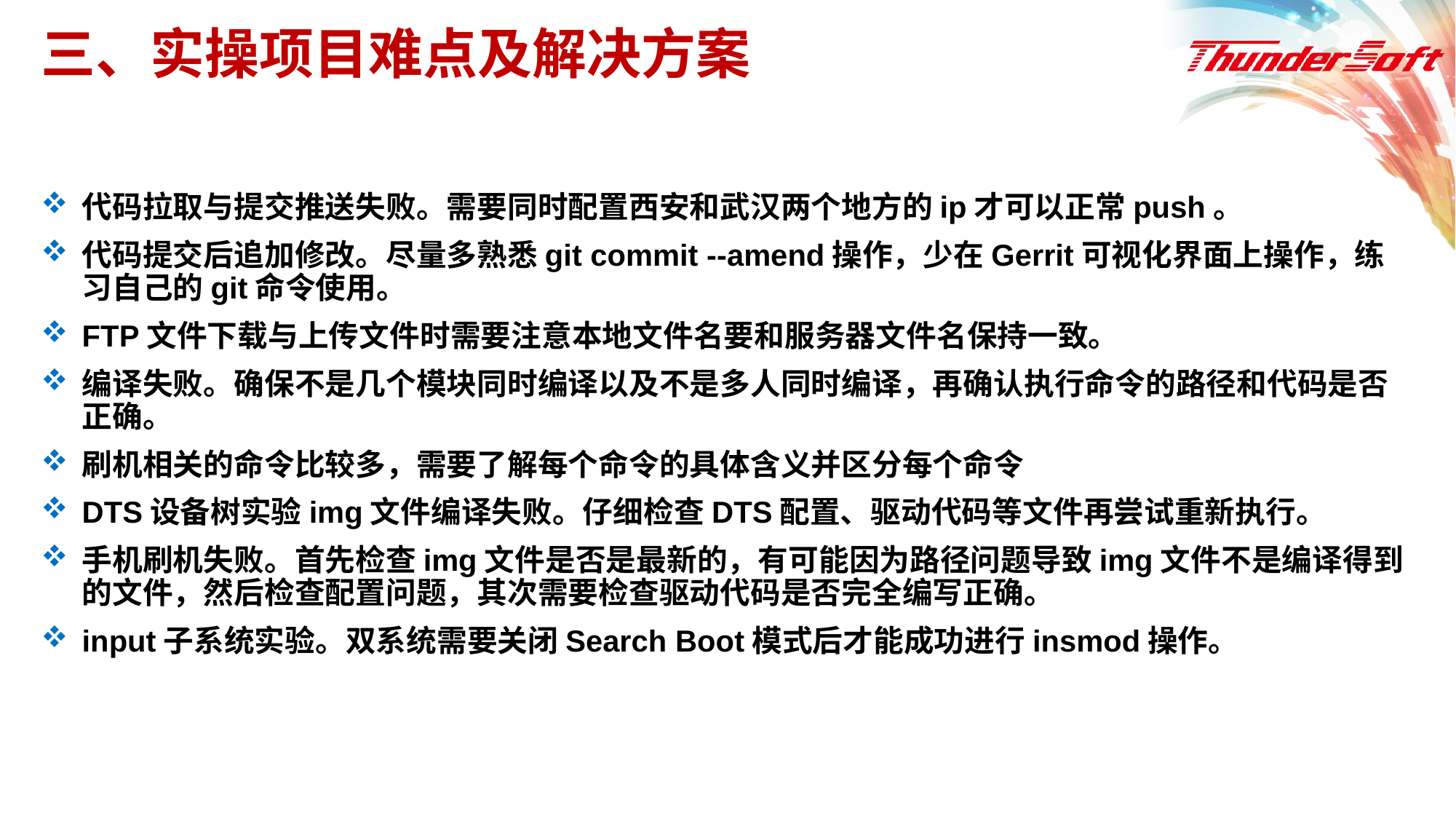

# 三、实操项目难点及解决方案

代码拉取与提交推送失败。需要同时配置西安和武汉两个地方的ip才可以正常push。
代码提交后追加修改。尽量多熟悉git commit --amend操作，少在Gerrit可视化界面上操作，练习自己的git命令使用。
FTP文件下载与上传文件时需要注意本地文件名要和服务器文件名保持一致。
编译失败。确保不是几个模块同时编译以及不是多人同时编译，再确认执行命令的路径和代码是否正确。
刷机相关的命令比较多，需要了解每个命令的具体含义并区分每个命令
DTS设备树实验img文件编译失败。仔细检查DTS配置、驱动代码等文件再尝试重新执行。
手机刷机失败。首先检查img文件是否是最新的，有可能因为路径问题导致img文件不是编译得到的文件，然后检查配置问题，其次需要检查驱动代码是否完全编写正确。
input子系统实验。双系统需要关闭Search Boot模式后才能成功进行insmod操作。